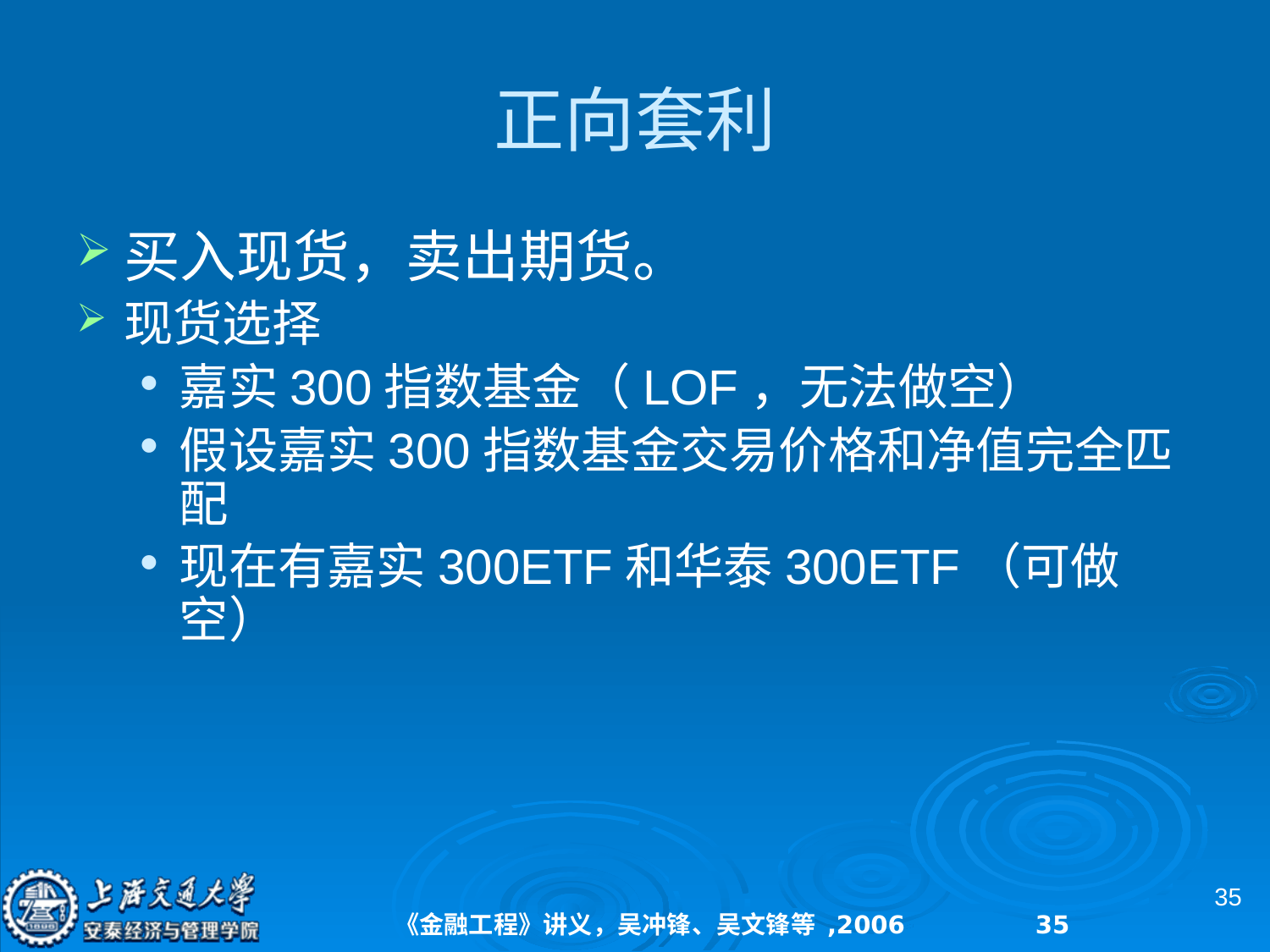

# 正向套利
买入现货，卖出期货。
现货选择
嘉实300指数基金（LOF，无法做空）
假设嘉实300指数基金交易价格和净值完全匹配
现在有嘉实300ETF和华泰300ETF（可做空）

35